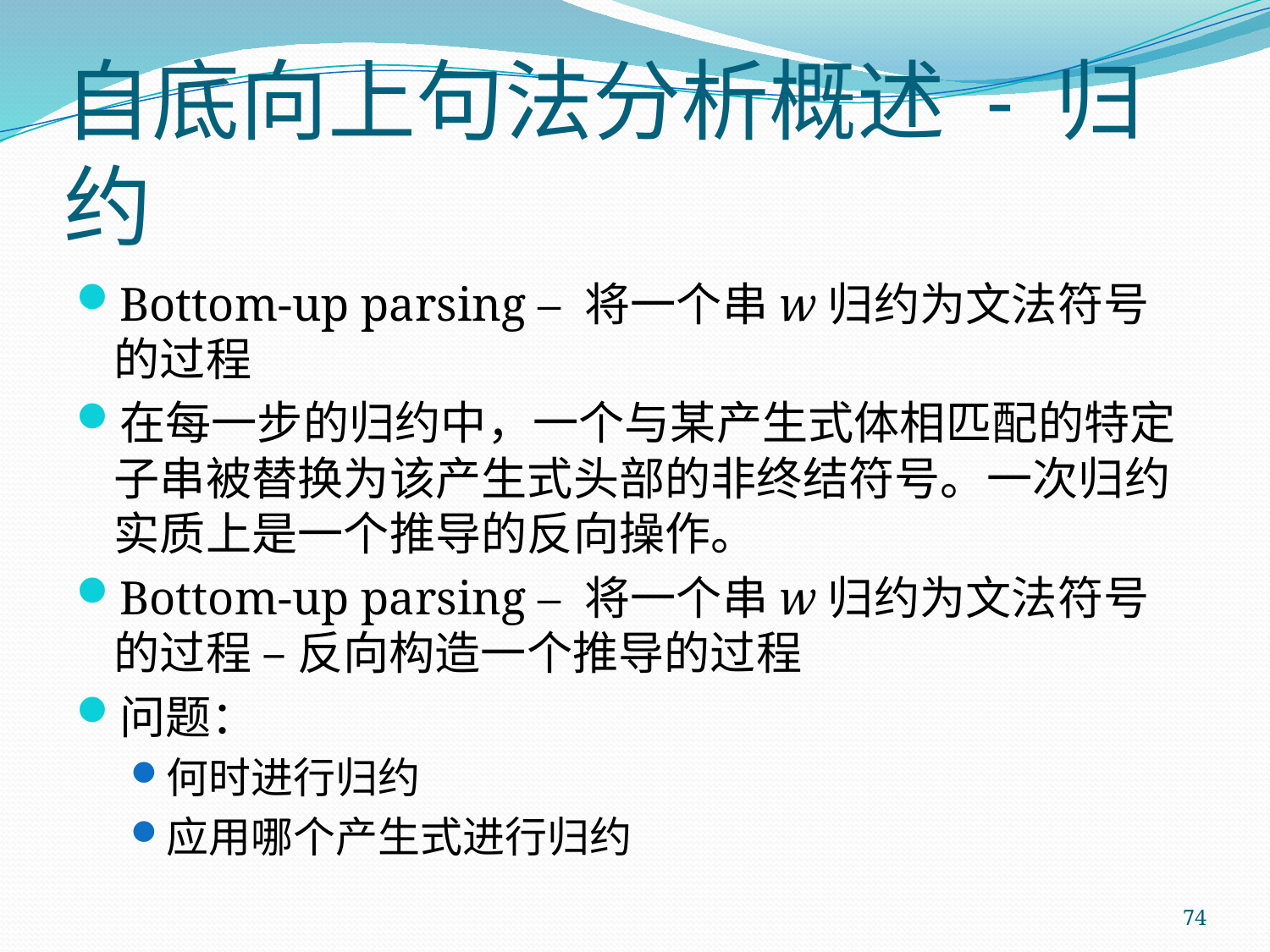

# 自底向上句法分析概述 - 归约
Bottom-up parsing – 将一个串w归约为文法符号的过程
在每一步的归约中，一个与某产生式体相匹配的特定子串被替换为该产生式头部的非终结符号。一次归约实质上是一个推导的反向操作。
Bottom-up parsing – 将一个串w归约为文法符号的过程 – 反向构造一个推导的过程
问题：
何时进行归约
应用哪个产生式进行归约
74